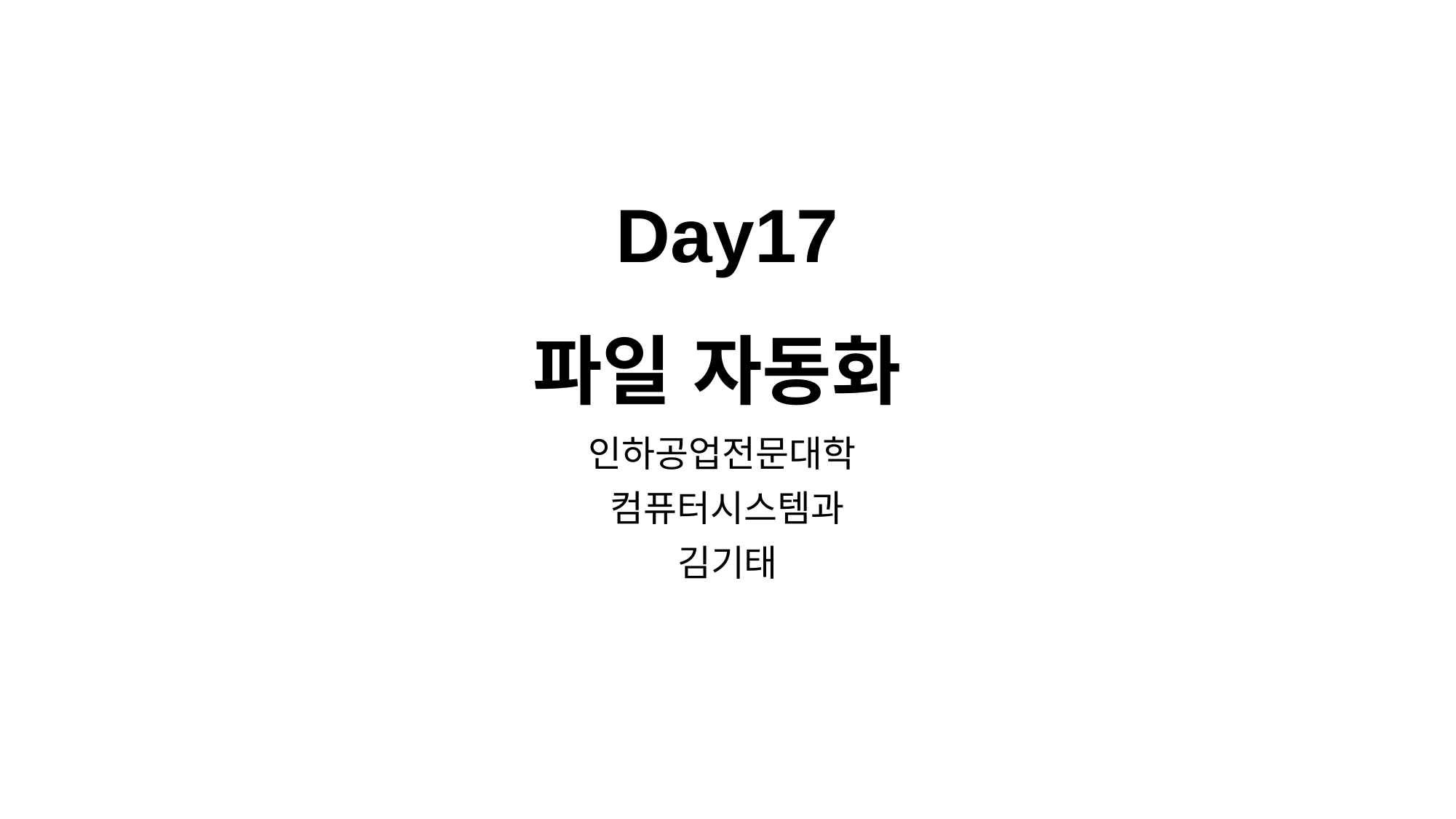

# Day17 파일 자동화
인하공업전문대학
컴퓨터시스템과
김기태